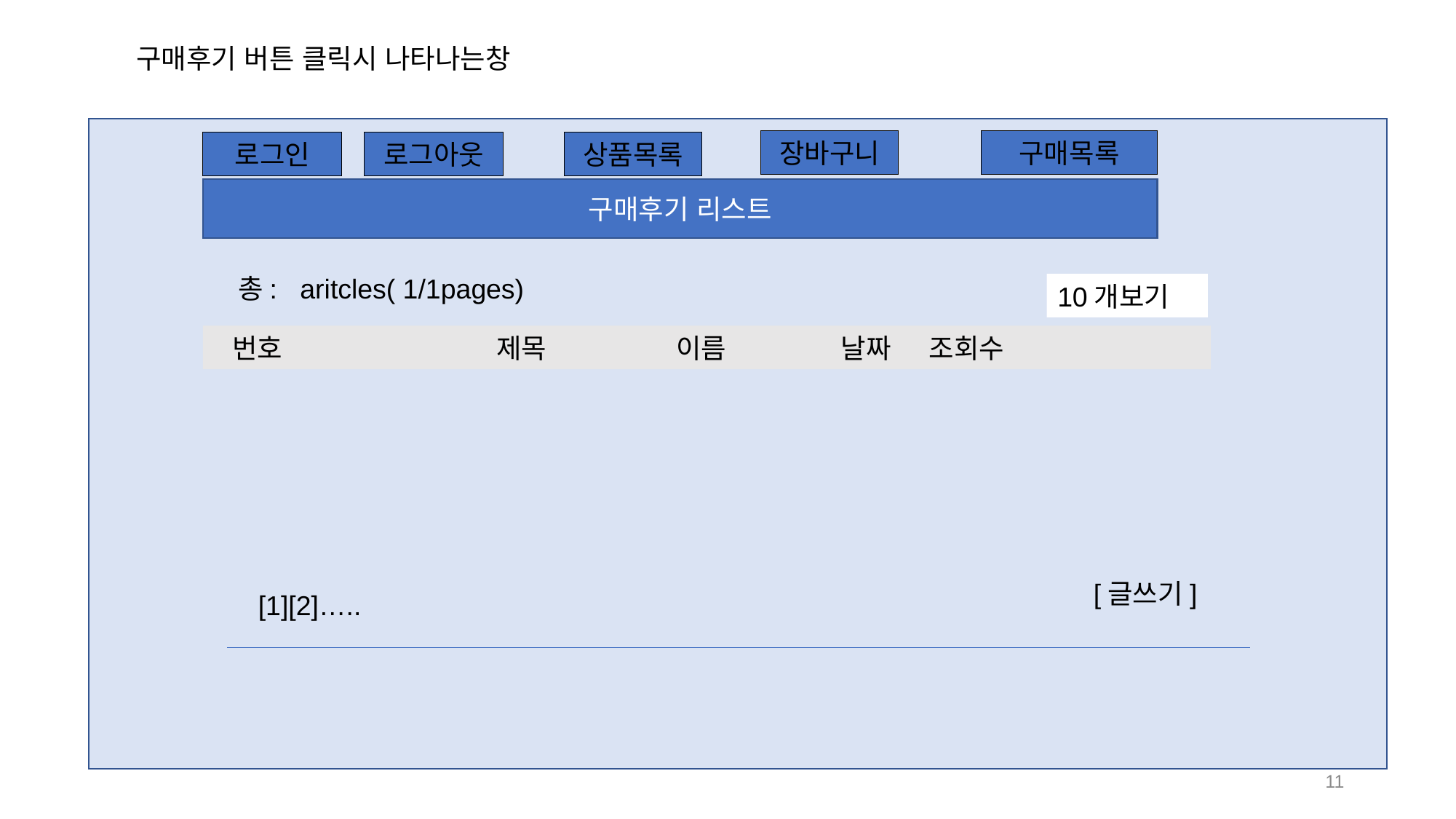

구매후기 버튼 클릭시 나타나는창

장바구니
구매목록
로그아웃
상품목록
로그인
구매후기 리스트
총:   aritcles( 1/1pages)
10개보기
  번호                            제목                 이름               날짜     조회수
                [글쓰기]
[1][2]…..
11